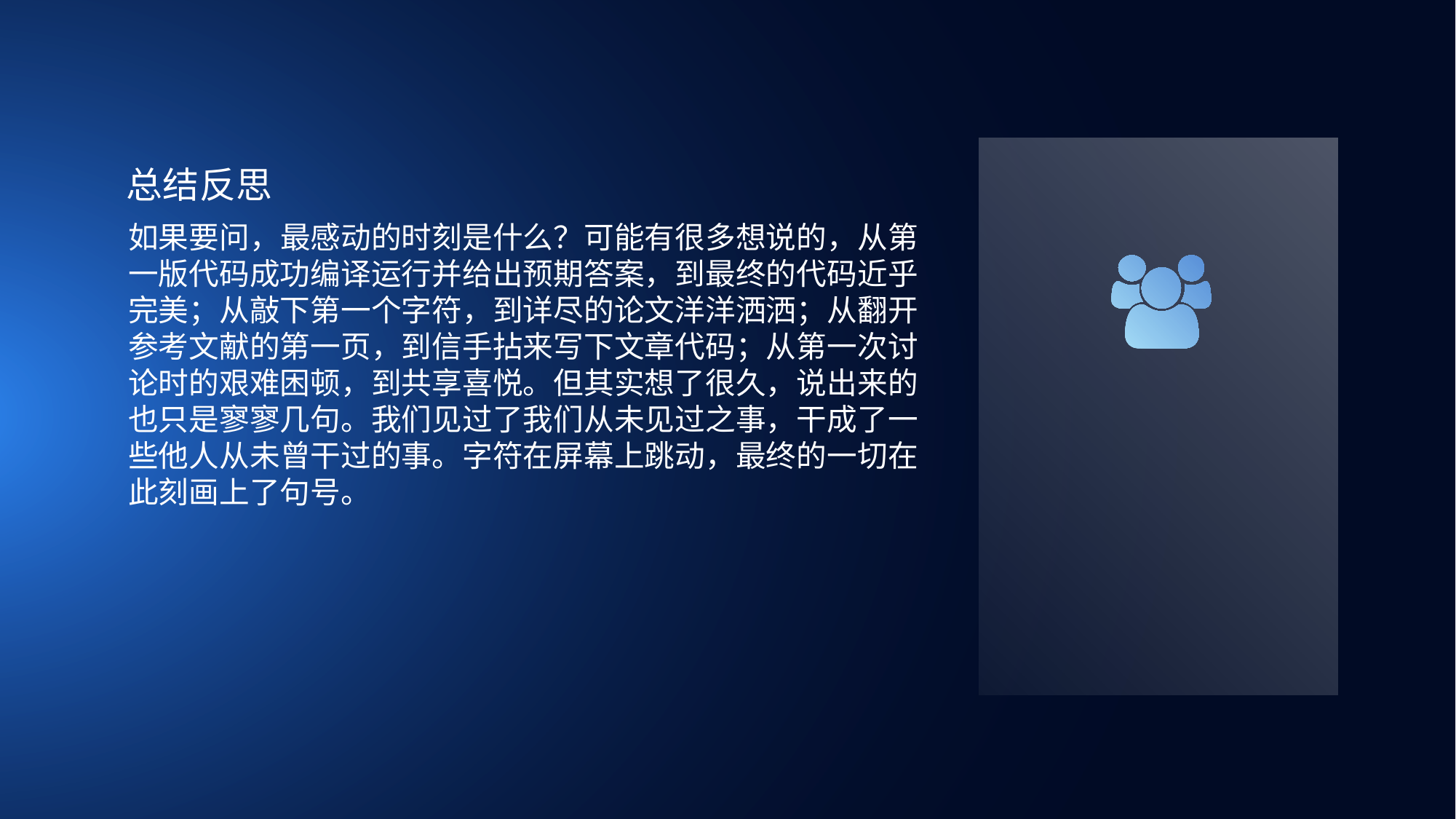

总结反思
如果要问，最感动的时刻是什么？可能有很多想说的，从第一版代码成功编译运行并给出预期答案，到最终的代码近乎完美；从敲下第一个字符，到详尽的论文洋洋洒洒；从翻开参考文献的第一页，到信手拈来写下文章代码；从第一次讨论时的艰难困顿，到共享喜悦。但其实想了很久，说出来的也只是寥寥几句。我们见过了我们从未见过之事，干成了一些他人从未曾干过的事。字符在屏幕上跳动，最终的一切在此刻画上了句号。